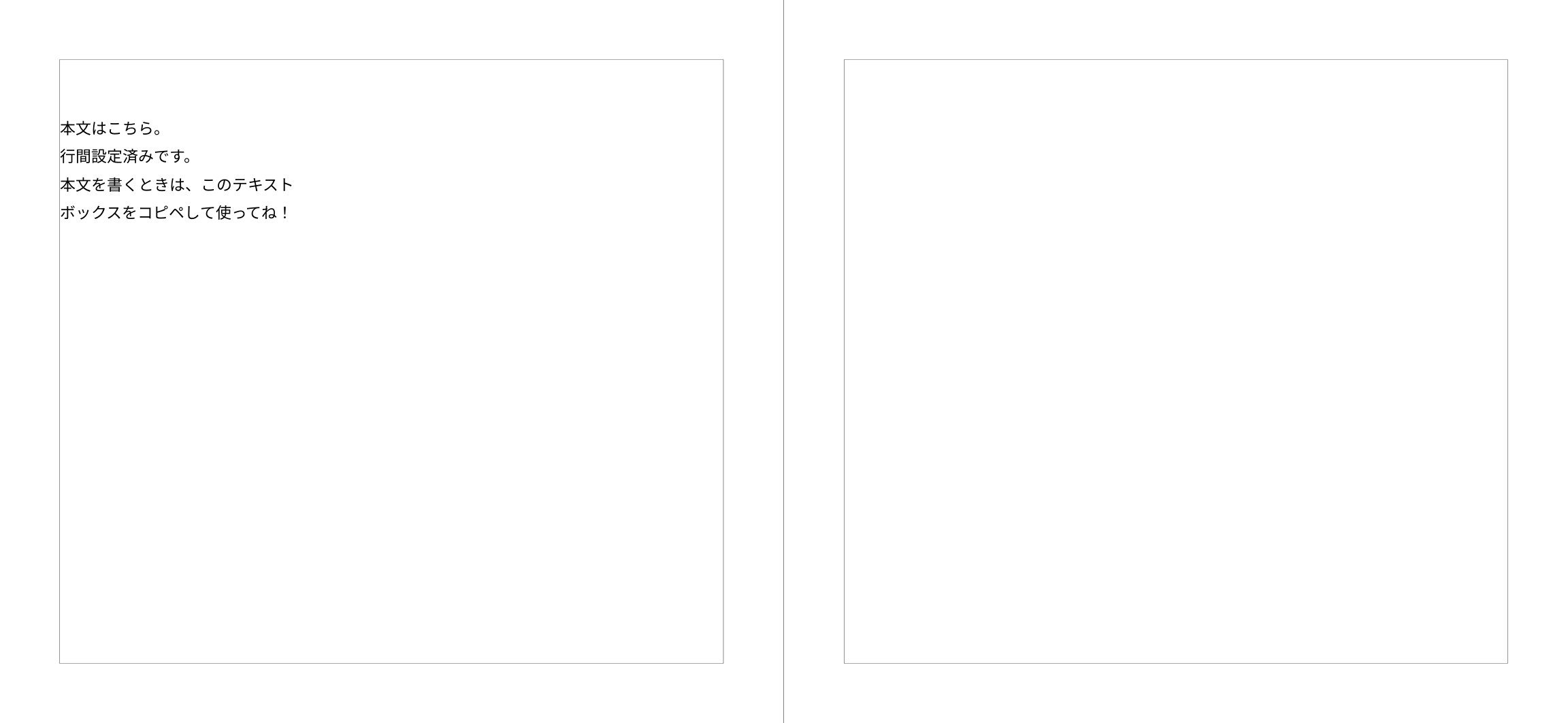

本文はこちら。
行間設定済みです。
本文を書くときは、このテキストボックスをコピペして使ってね！